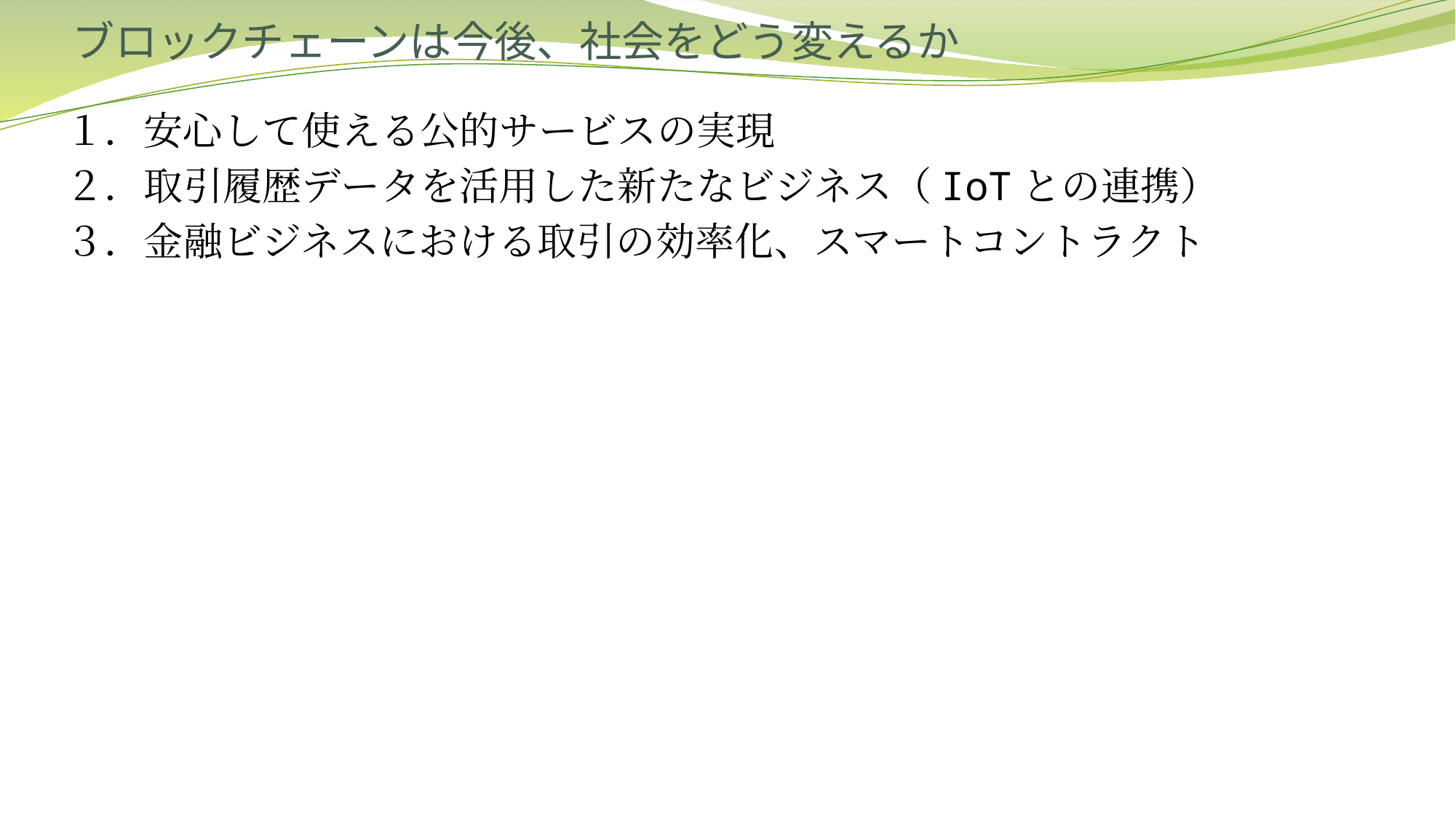

# ブロックチェーンは今後、社会をどう変えるか
１．安心して使える公的サービスの実現
２．取引履歴データを活用した新たなビジネス（IoTとの連携）
３．金融ビジネスにおける取引の効率化、スマートコントラクト